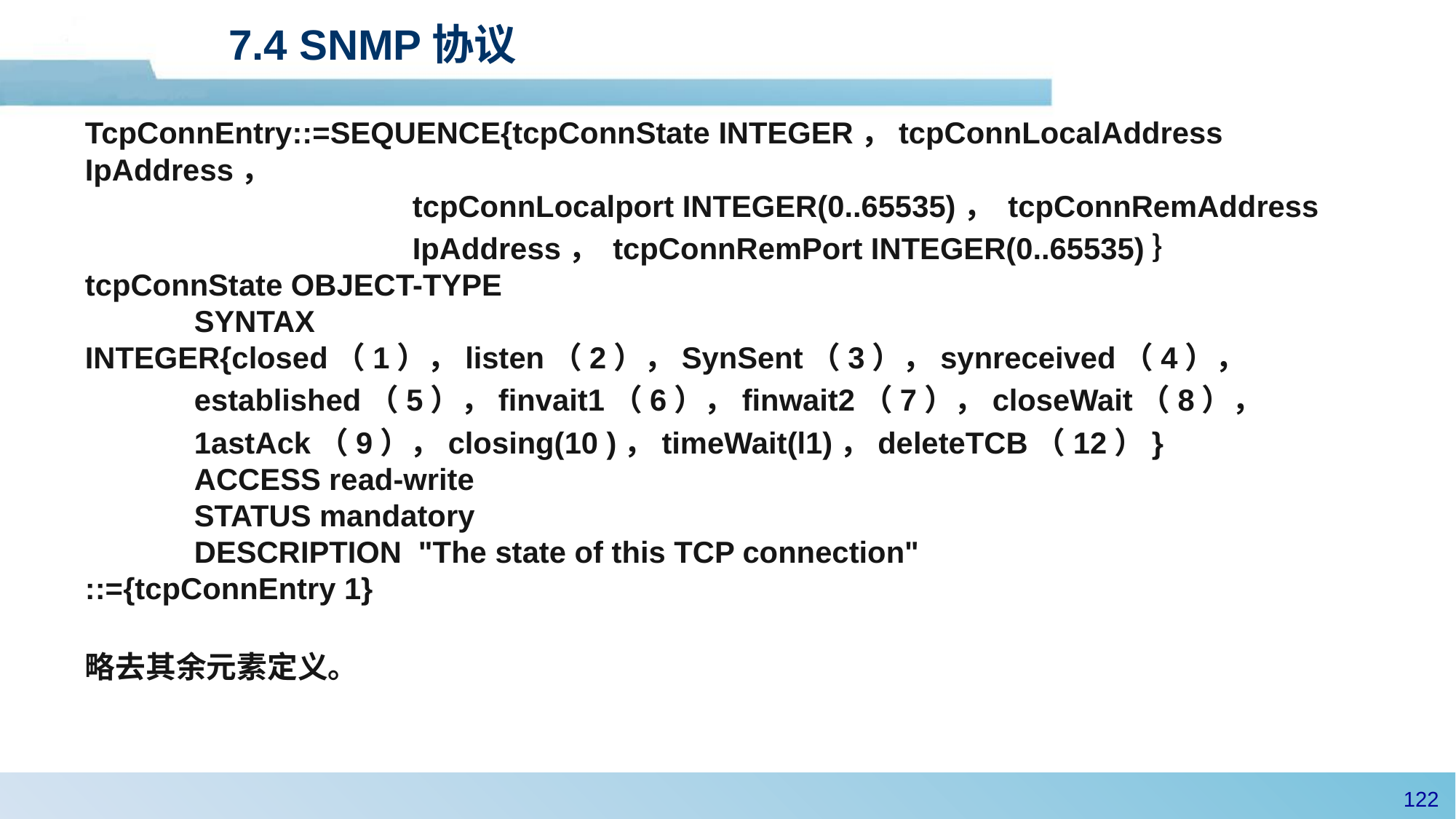

# 7.4 SNMP协议
TcpConnEntry::=SEQUENCE{tcpConnState INTEGER，tcpConnLocalAddress IpAddress，
			tcpConnLocalport INTEGER(0..65535)， tcpConnRemAddress
			IpAddress， tcpConnRemPort INTEGER(0..65535)｝
tcpConnState OBJECT-TYPE
	SYNTAX INTEGER{closed（1），listen（2），SynSent（3），synreceived（4），
	established（5），finvait1（6），finwait2（7），closeWait（8），
	1astAck（9），closing(10 )，timeWait(l1)，deleteTCB（12）}
	ACCESS read-write
	STATUS mandatory
	DESCRIPTION  "The state of this TCP connection"
::={tcpConnEntry 1}
略去其余元素定义。
122